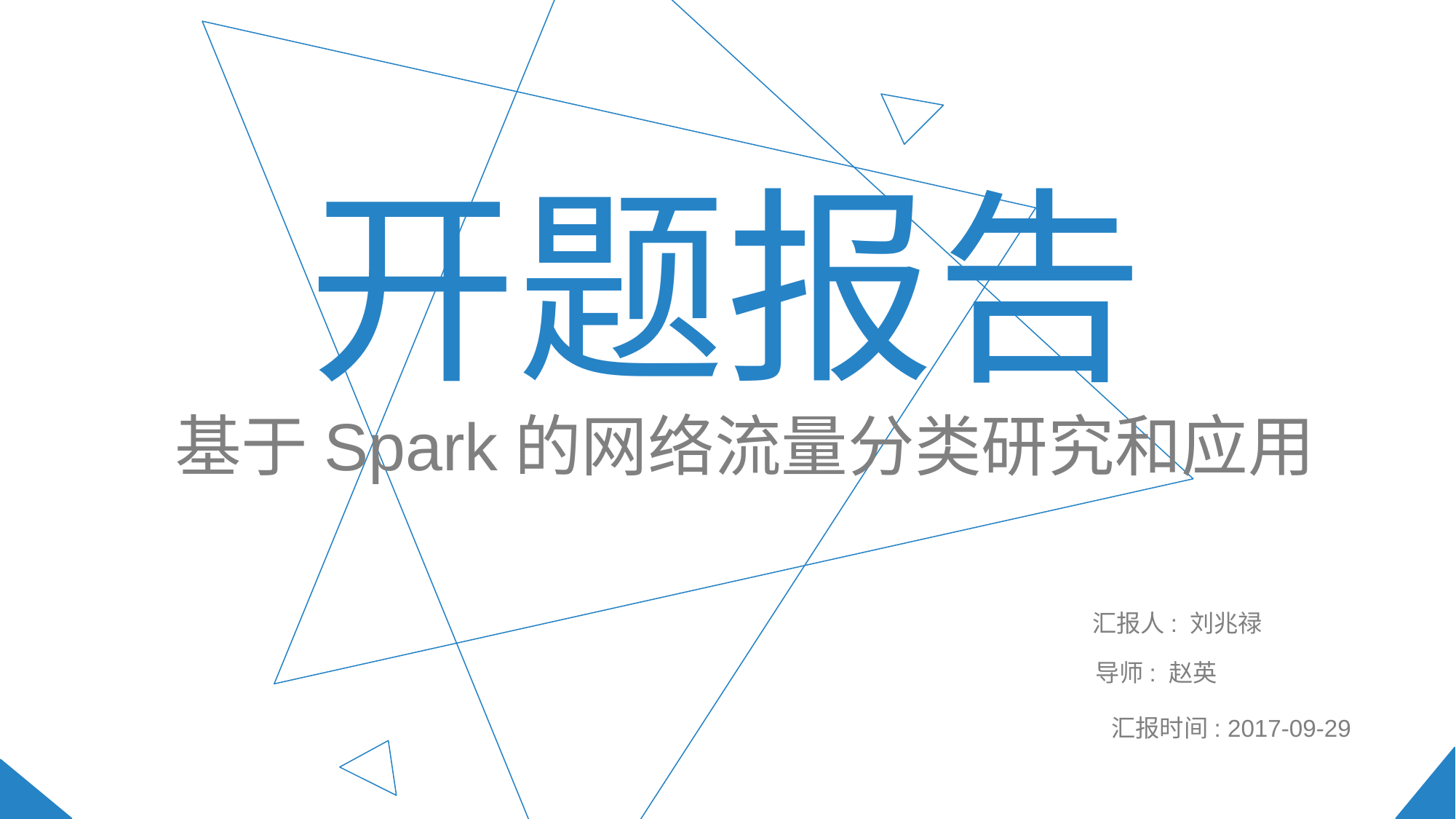

开题报告
基于Spark的网络流量分类研究和应用
汇报人: 刘兆禄
导师: 赵英
汇报时间: 2017-09-29